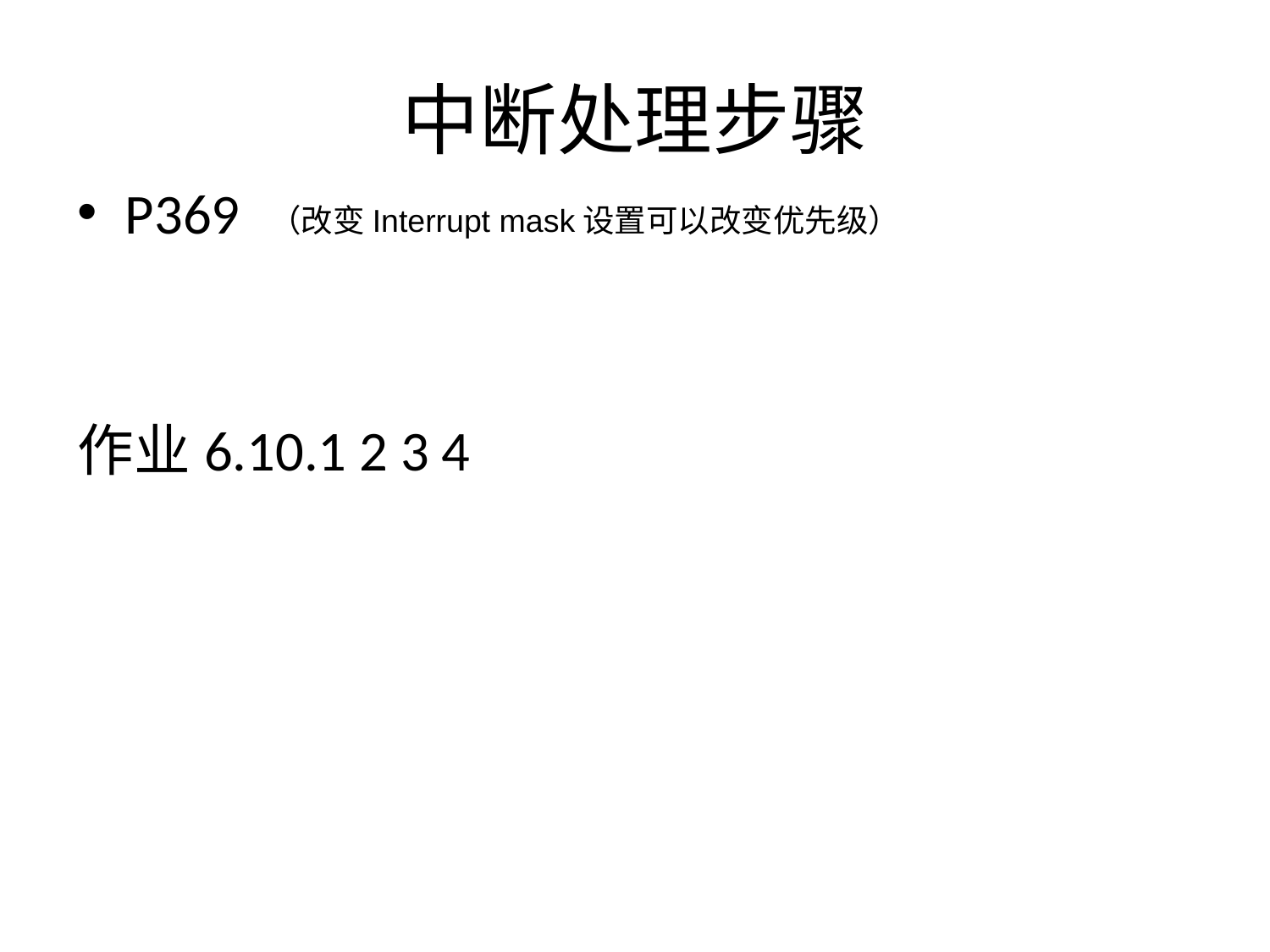

# 中断处理步骤
P369

作业6.10.1 2 3 4

（改变Interrupt mask设置可以改变优先级）